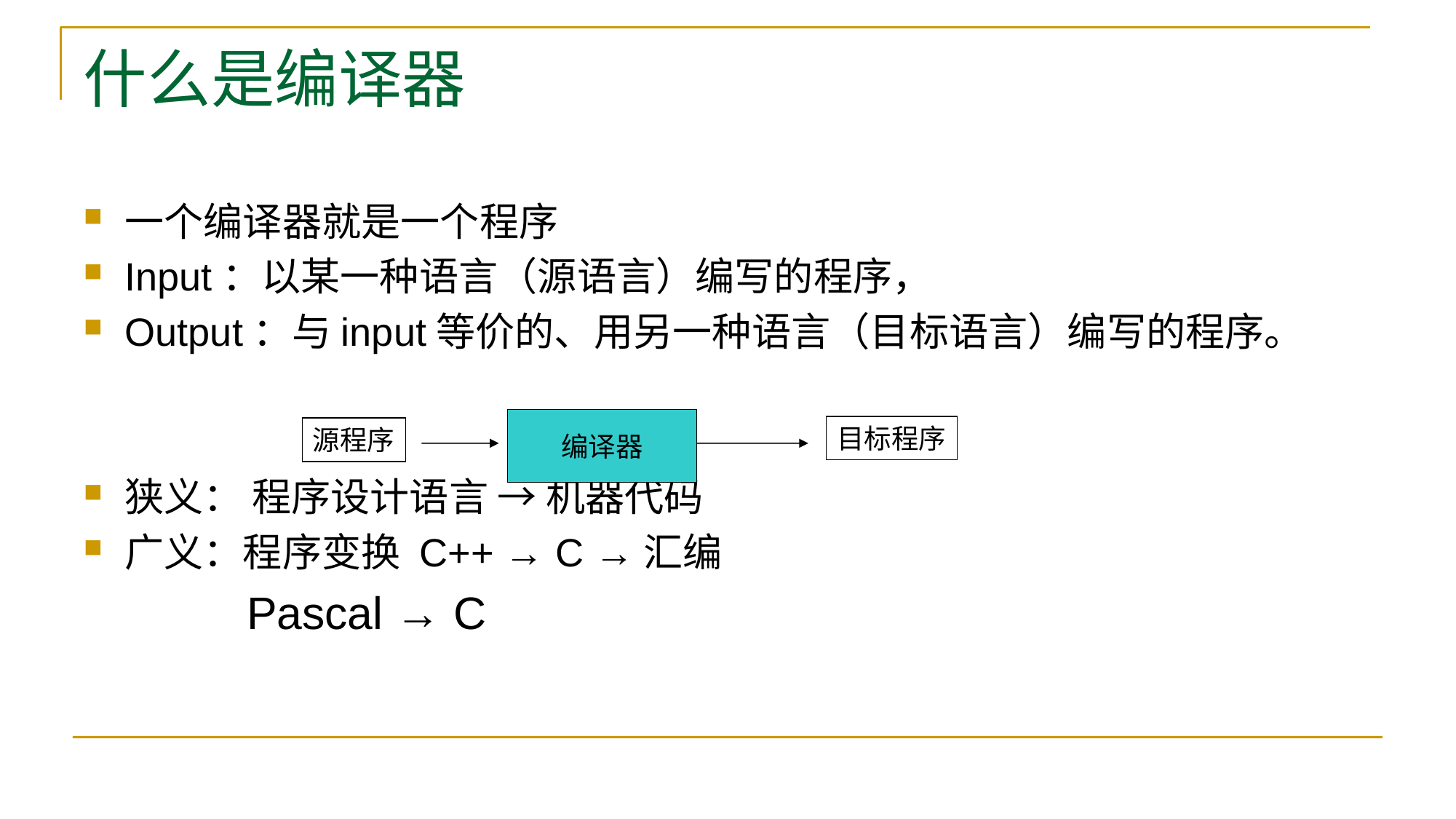

# 什么是编译器
一个编译器就是一个程序
Input：以某一种语言（源语言）编写的程序，
Output：与input等价的、用另一种语言（目标语言）编写的程序。

狭义： 程序设计语言 → 机器代码
广义：程序变换 C++ → C →汇编
             Pascal → C
编译器
目标程序
源程序